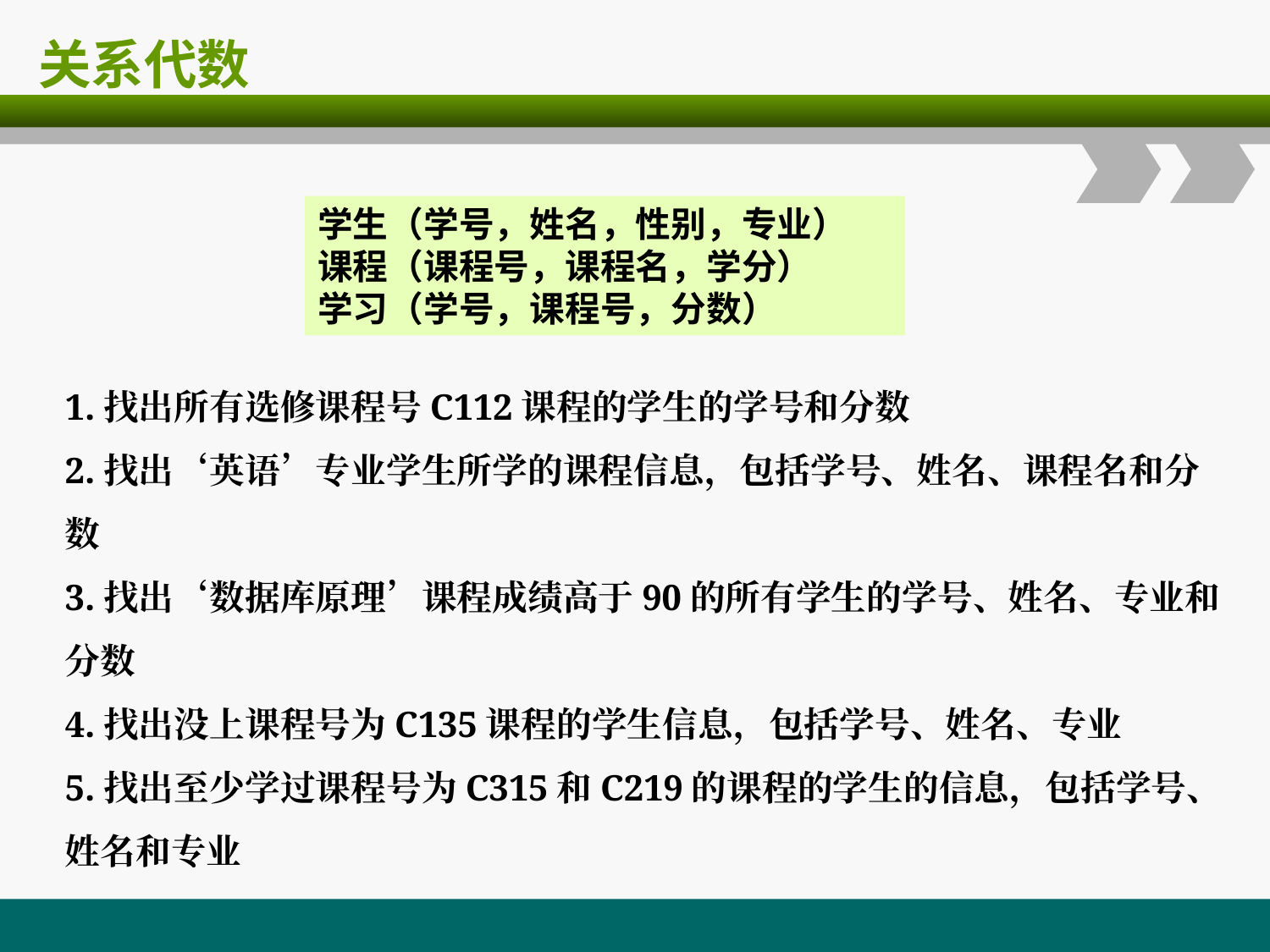

# 关系代数
学生（学号，姓名，性别，专业）
课程（课程号，课程名，学分）
学习（学号，课程号，分数）
1.找出所有选修课程号C112课程的学生的学号和分数
2.找出‘英语’专业学生所学的课程信息，包括学号、姓名、课程名和分数
3.找出‘数据库原理’课程成绩高于90的所有学生的学号、姓名、专业和分数
4.找出没上课程号为C135课程的学生信息，包括学号、姓名、专业
5.找出至少学过课程号为C315和C219的课程的学生的信息，包括学号、姓名和专业